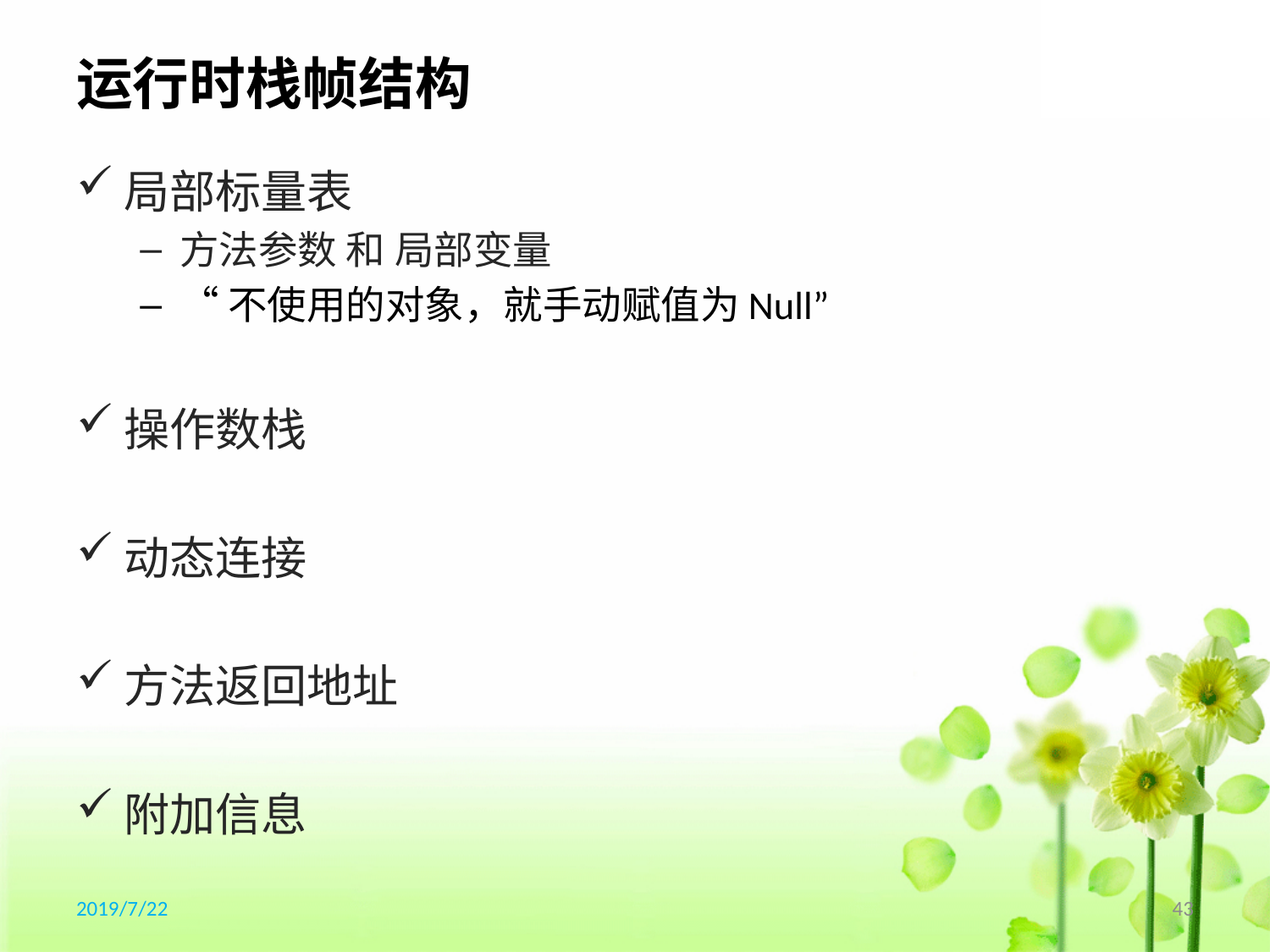

# 运行时栈帧结构
局部标量表
方法参数 和 局部变量
“不使用的对象，就手动赋值为Null”

操作数栈

动态连接

方法返回地址

附加信息

2019/7/22
43